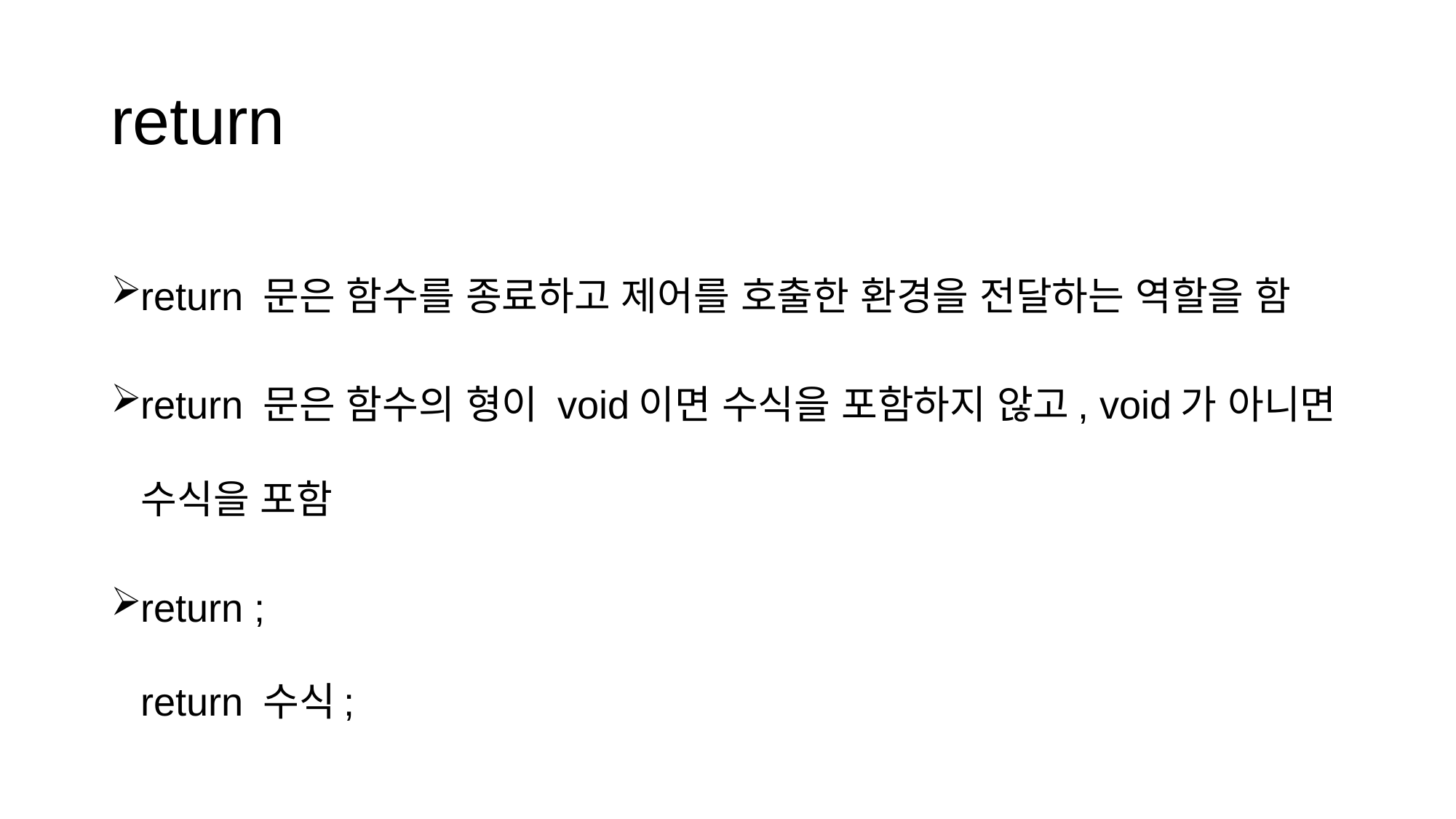

# return
return 문은 함수를 종료하고 제어를 호출한 환경을 전달하는 역할을 함
return 문은 함수의 형이 void이면 수식을 포함하지 않고, void가 아니면 수식을 포함
return ;
return 수식;